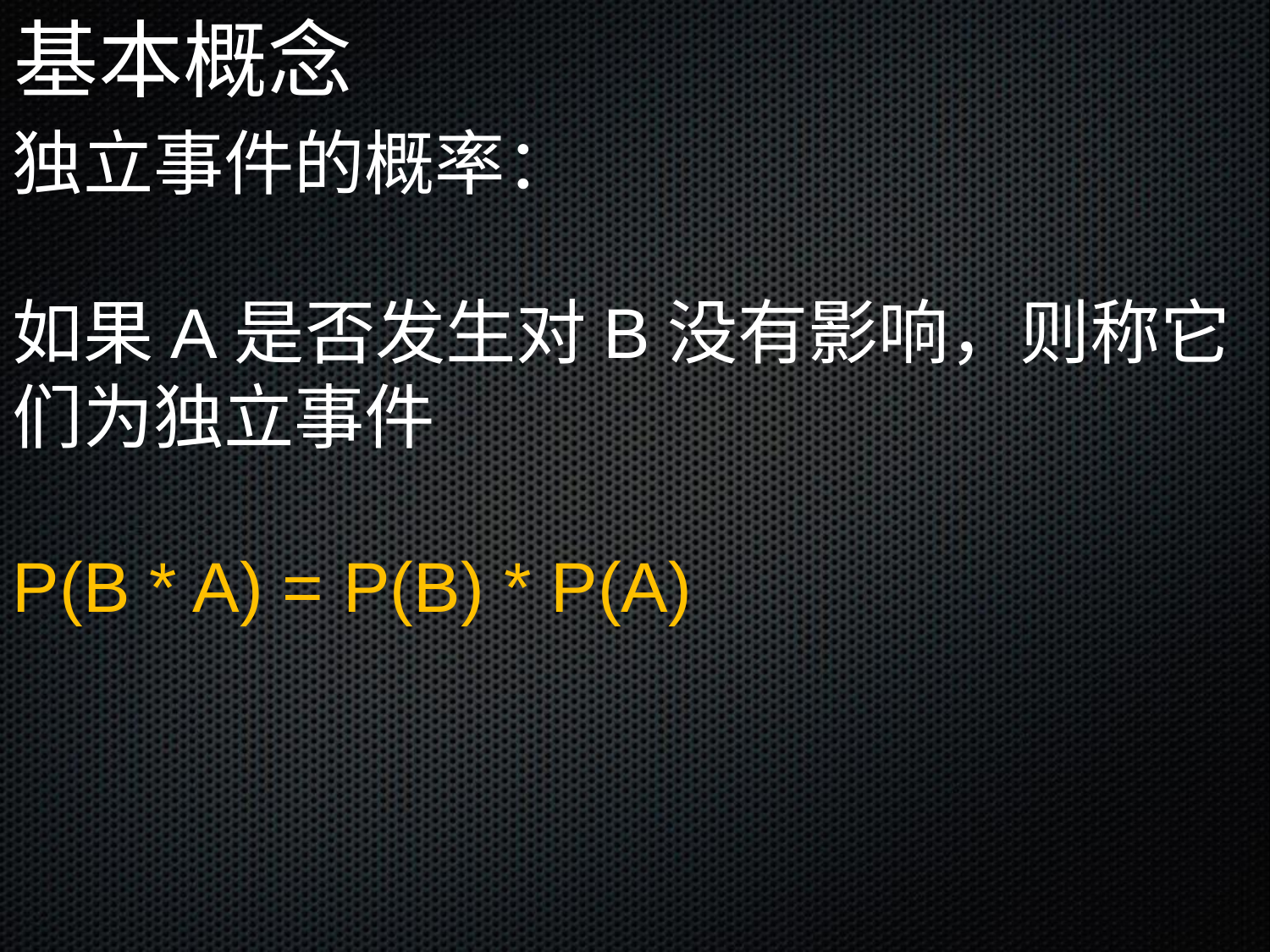

基本概念
独立事件的概率：

如果A是否发生对B没有影响，则称它们为独立事件

P(B * A) = P(B) * P(A)